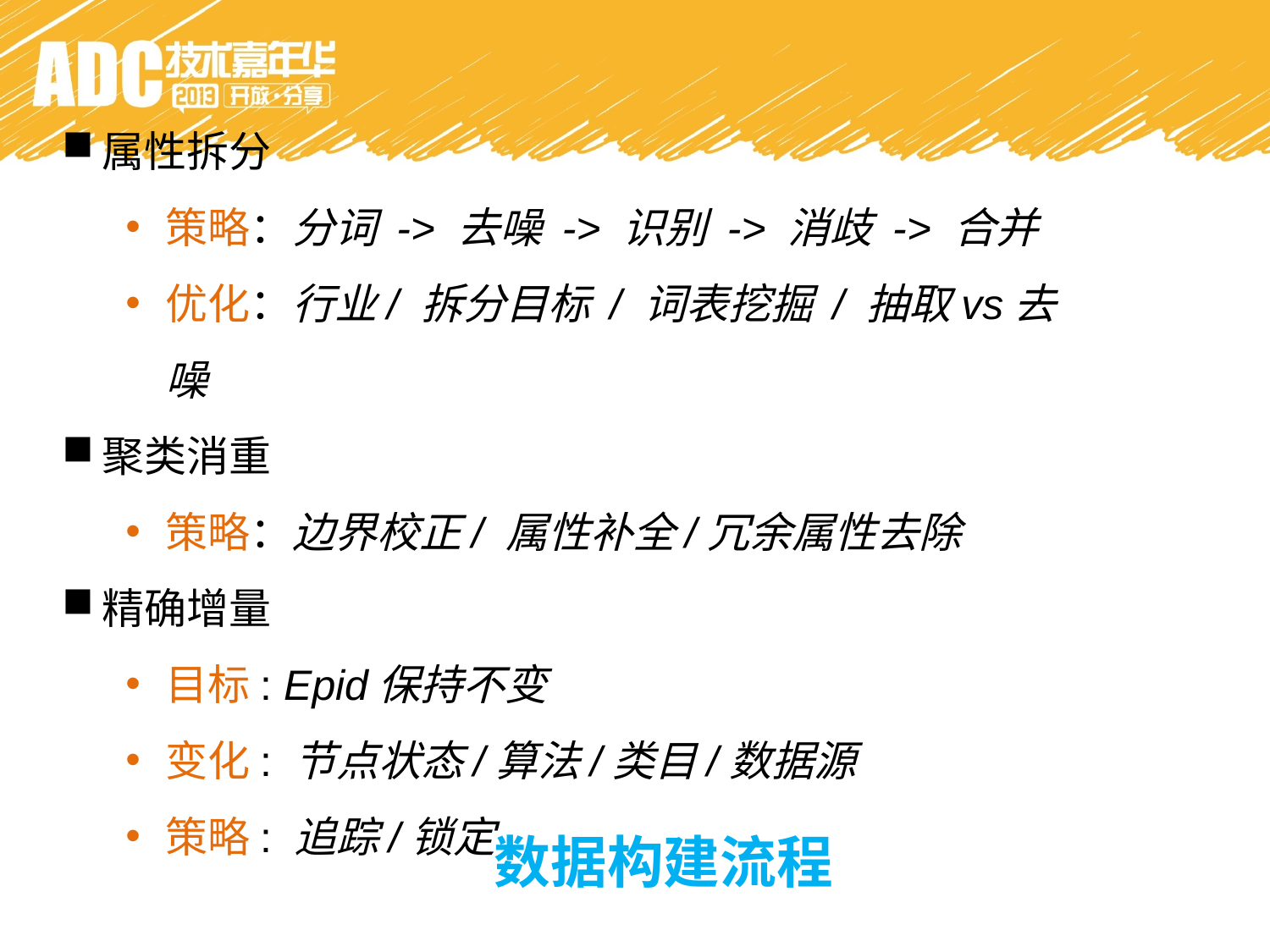

属性拆分
策略：分词 -> 去噪 -> 识别 -> 消歧 -> 合并
优化：行业/ 拆分目标 / 词表挖掘 / 抽取vs去噪
聚类消重
策略：边界校正/ 属性补全/冗余属性去除
精确增量
目标: Epid保持不变
变化: 节点状态/算法/类目/数据源
策略: 追踪/锁定
数据构建流程